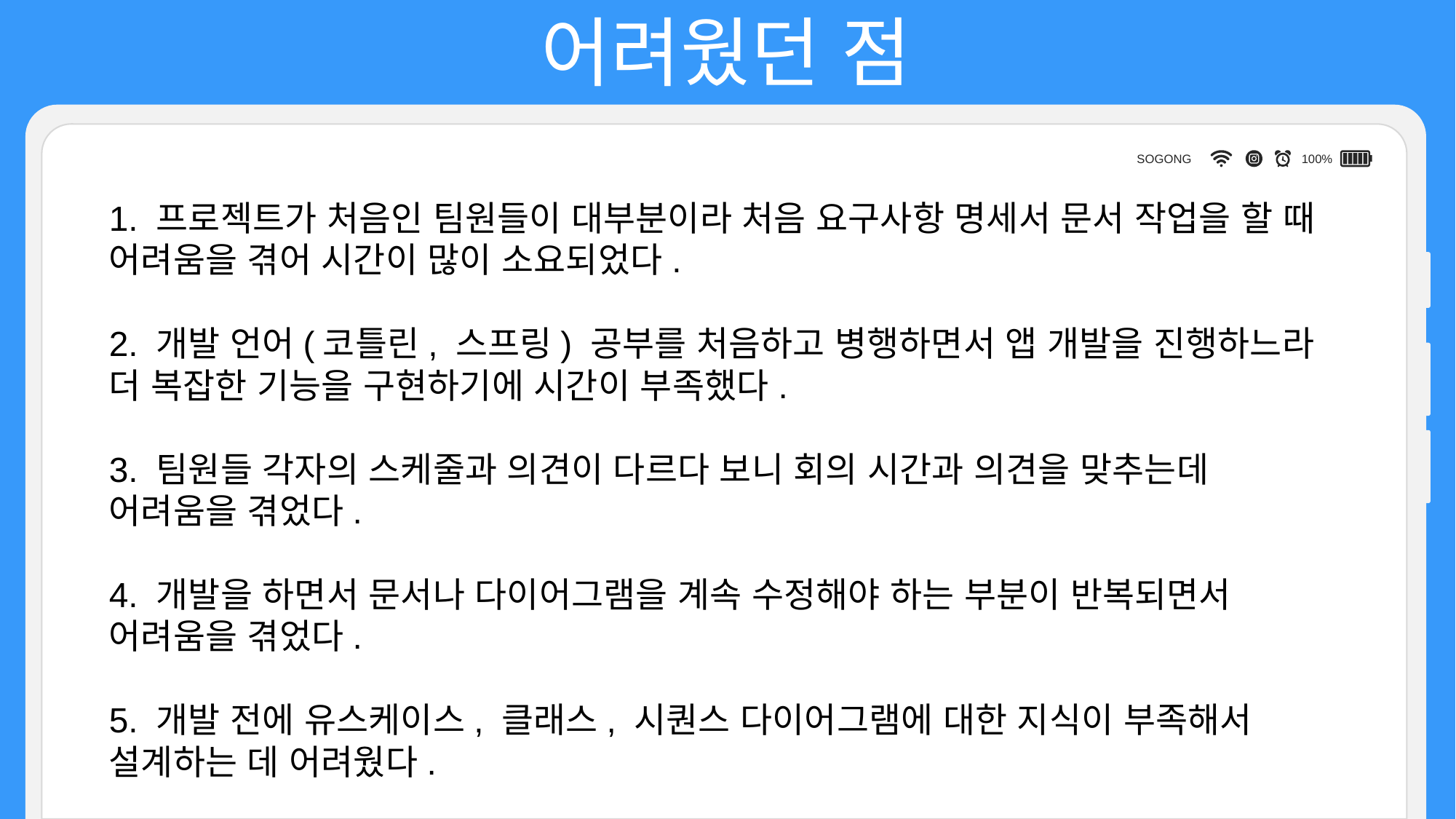

어려웠던 점

SOGONG
100%

1. 프로젝트가 처음인 팀원들이 대부분이라 처음 요구사항 명세서 문서 작업을 할 때 어려움을 겪어 시간이 많이 소요되었다.

2. 개발 언어(코틀린, 스프링) 공부를 처음하고 병행하면서 앱 개발을 진행하느라 더 복잡한 기능을 구현하기에 시간이 부족했다.

3. 팀원들 각자의 스케줄과 의견이 다르다 보니 회의 시간과 의견을 맞추는데 어려움을 겪었다.

4. 개발을 하면서 문서나 다이어그램을 계속 수정해야 하는 부분이 반복되면서 어려움을 겪었다.

5. 개발 전에 유스케이스, 클래스, 시퀀스 다이어그램에 대한 지식이 부족해서 설계하는 데 어려웠다.